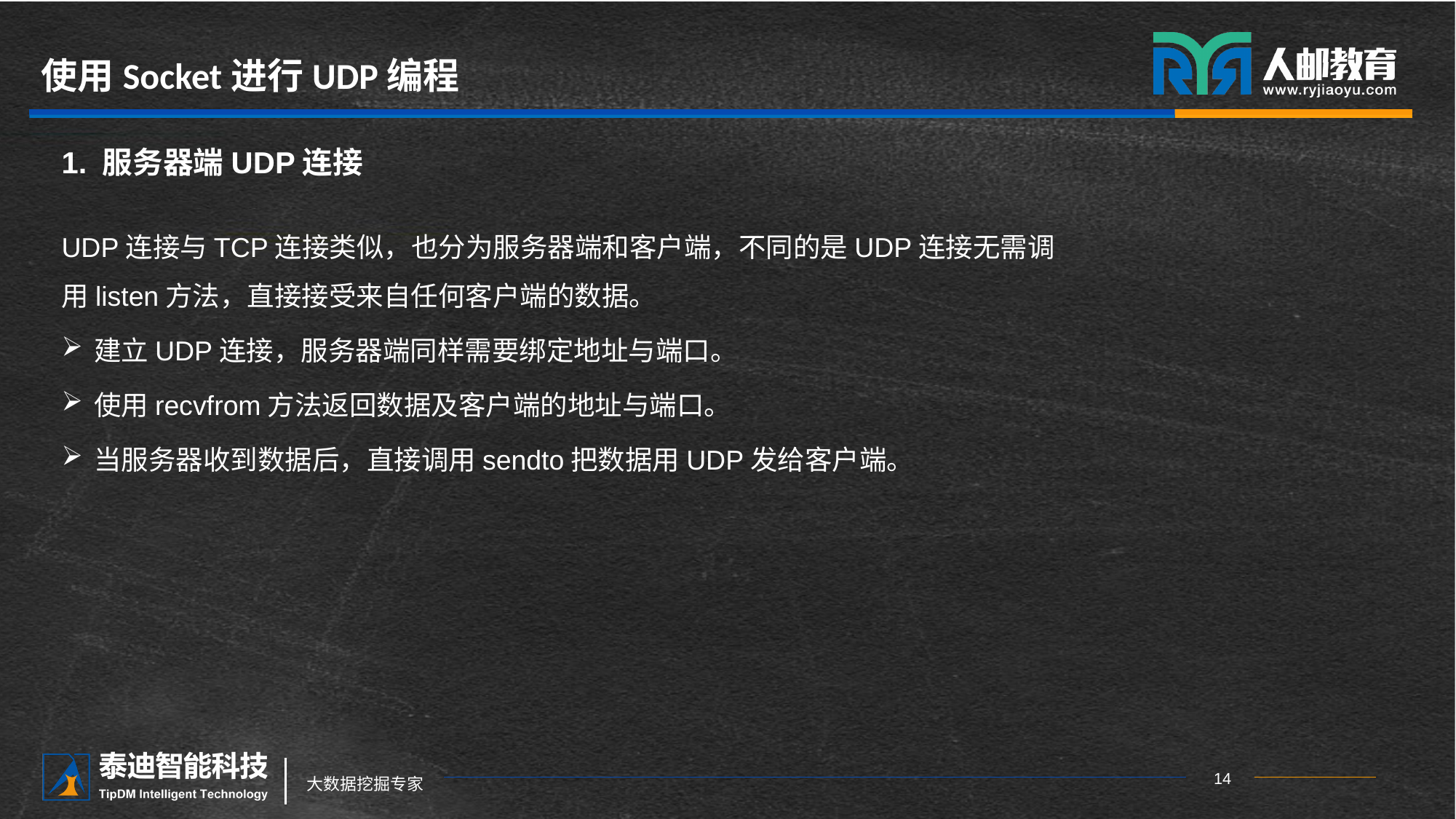

# 使用Socket进行UDP编程
1. 服务器端UDP连接
UDP连接与TCP连接类似，也分为服务器端和客户端，不同的是UDP连接无需调用listen方法，直接接受来自任何客户端的数据。
建立UDP连接，服务器端同样需要绑定地址与端口。
使用recvfrom方法返回数据及客户端的地址与端口。
当服务器收到数据后，直接调用sendto把数据用UDP发给客户端。